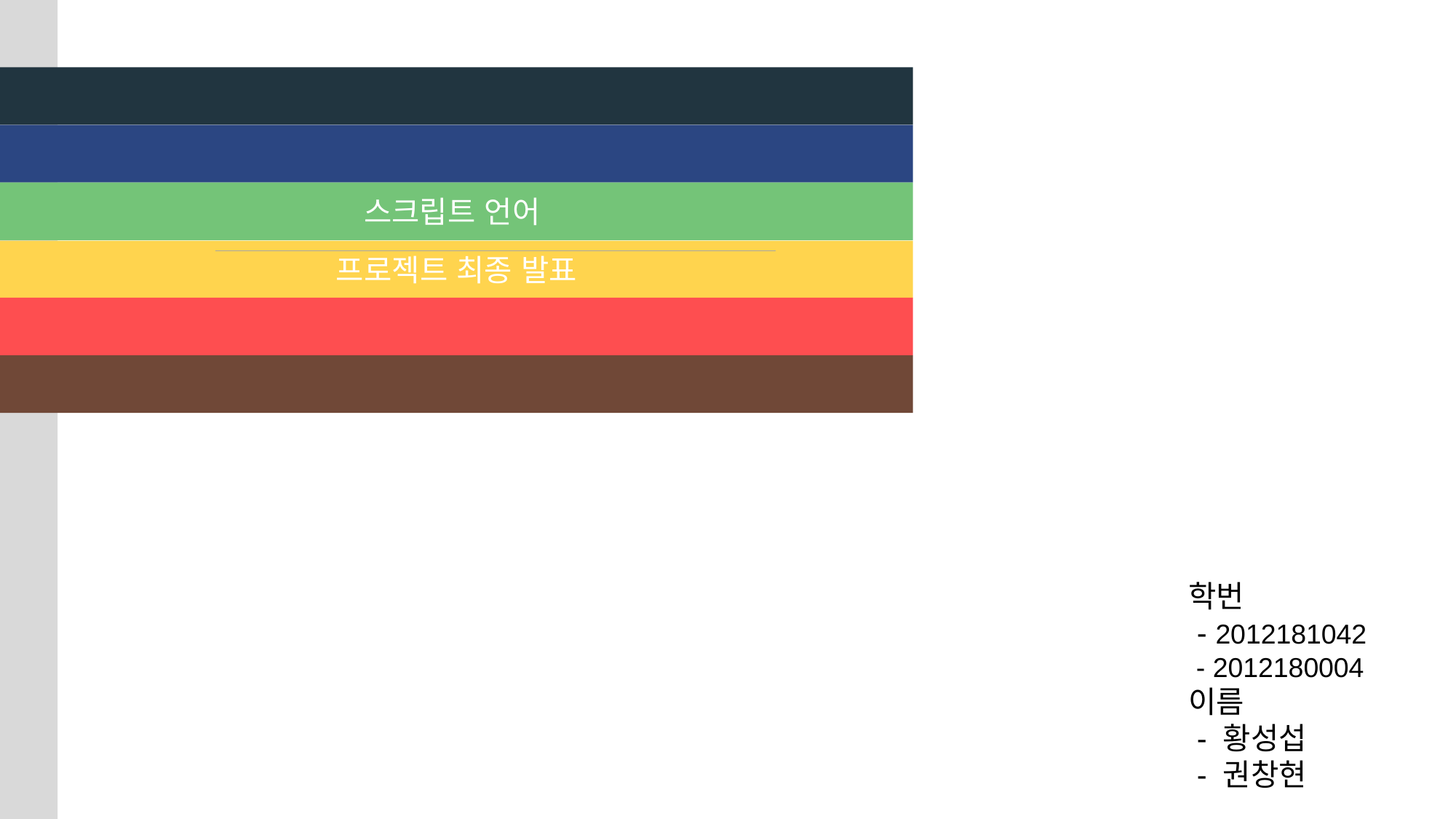

스크립트 언어
프로젝트 최종 발표

학번
 - 2012181042
 - 2012180004
이름
 - 황성섭
 - 권창현